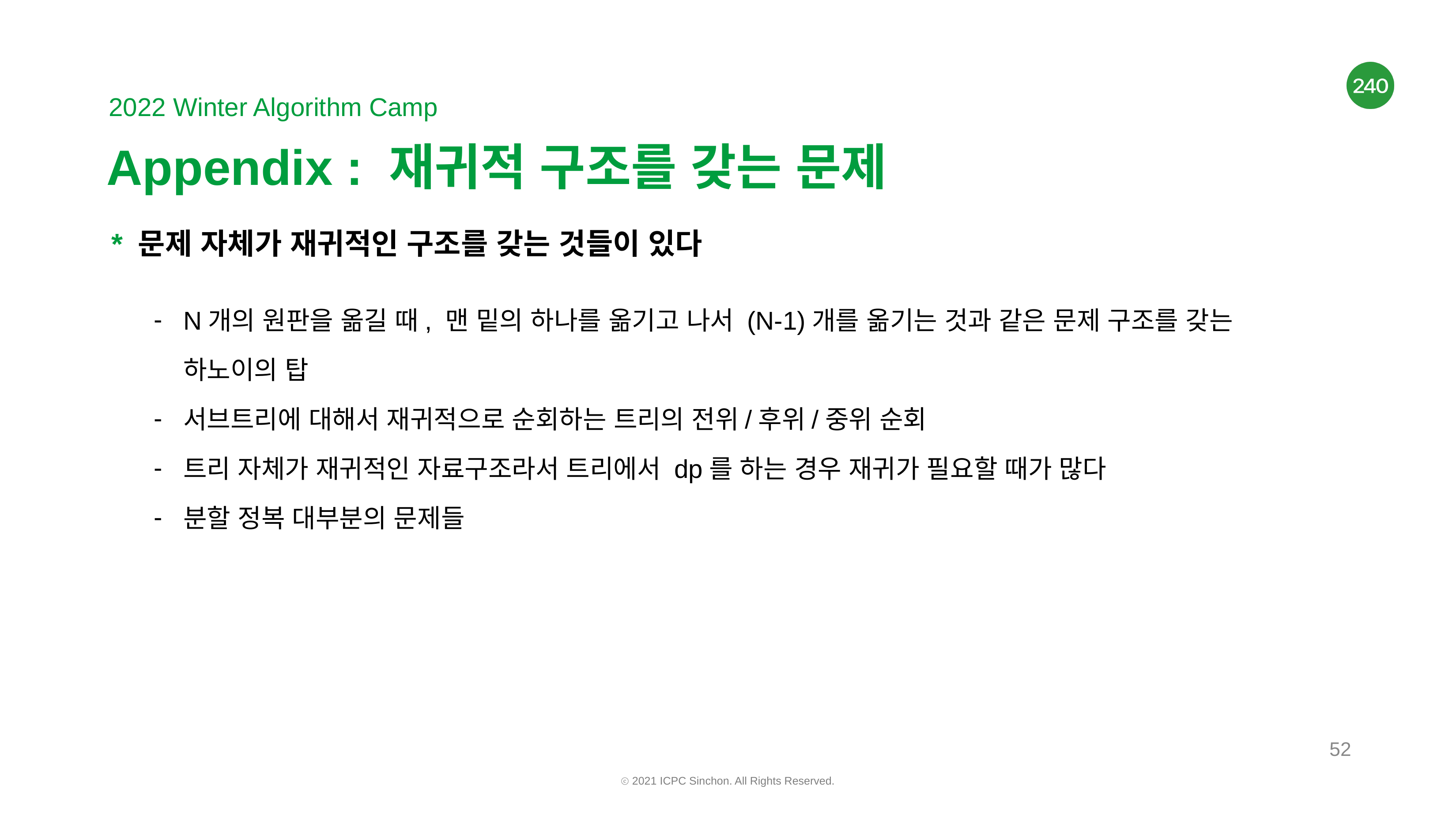

# Appendix : 재귀적 구조를 갖는 문제
* 문제 자체가 재귀적인 구조를 갖는 것들이 있다
N개의 원판을 옮길 때, 맨 밑의 하나를 옮기고 나서 (N-1)개를 옮기는 것과 같은 문제 구조를 갖는 하노이의 탑
서브트리에 대해서 재귀적으로 순회하는 트리의 전위/후위/중위 순회
트리 자체가 재귀적인 자료구조라서 트리에서 dp를 하는 경우 재귀가 필요할 때가 많다
분할 정복 대부분의 문제들
52
ⓒ 2021 ICPC Sinchon. All Rights Reserved.